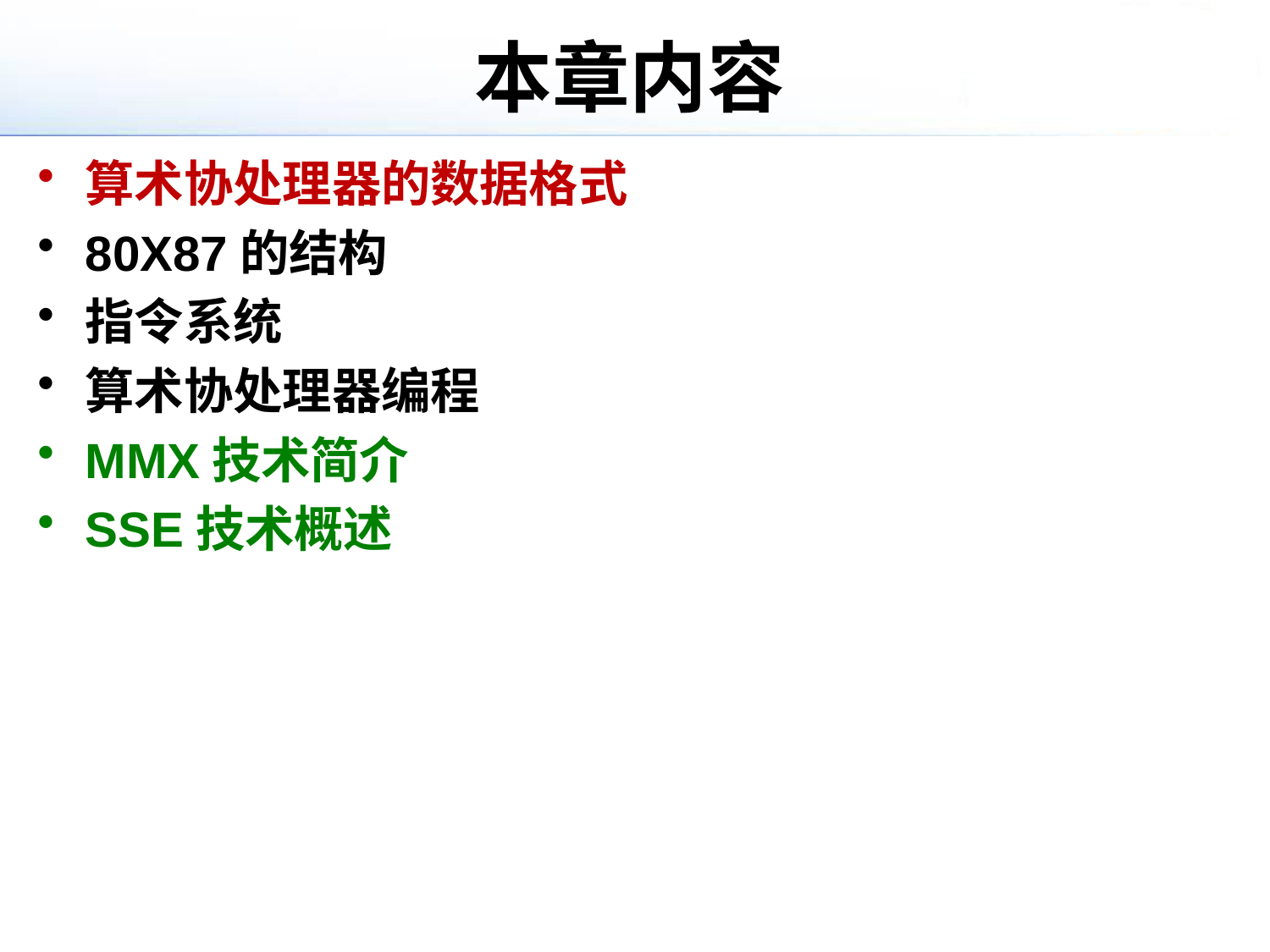

# 本章内容
算术协处理器的数据格式
80X87的结构
指令系统
算术协处理器编程
MMX技术简介
SSE技术概述